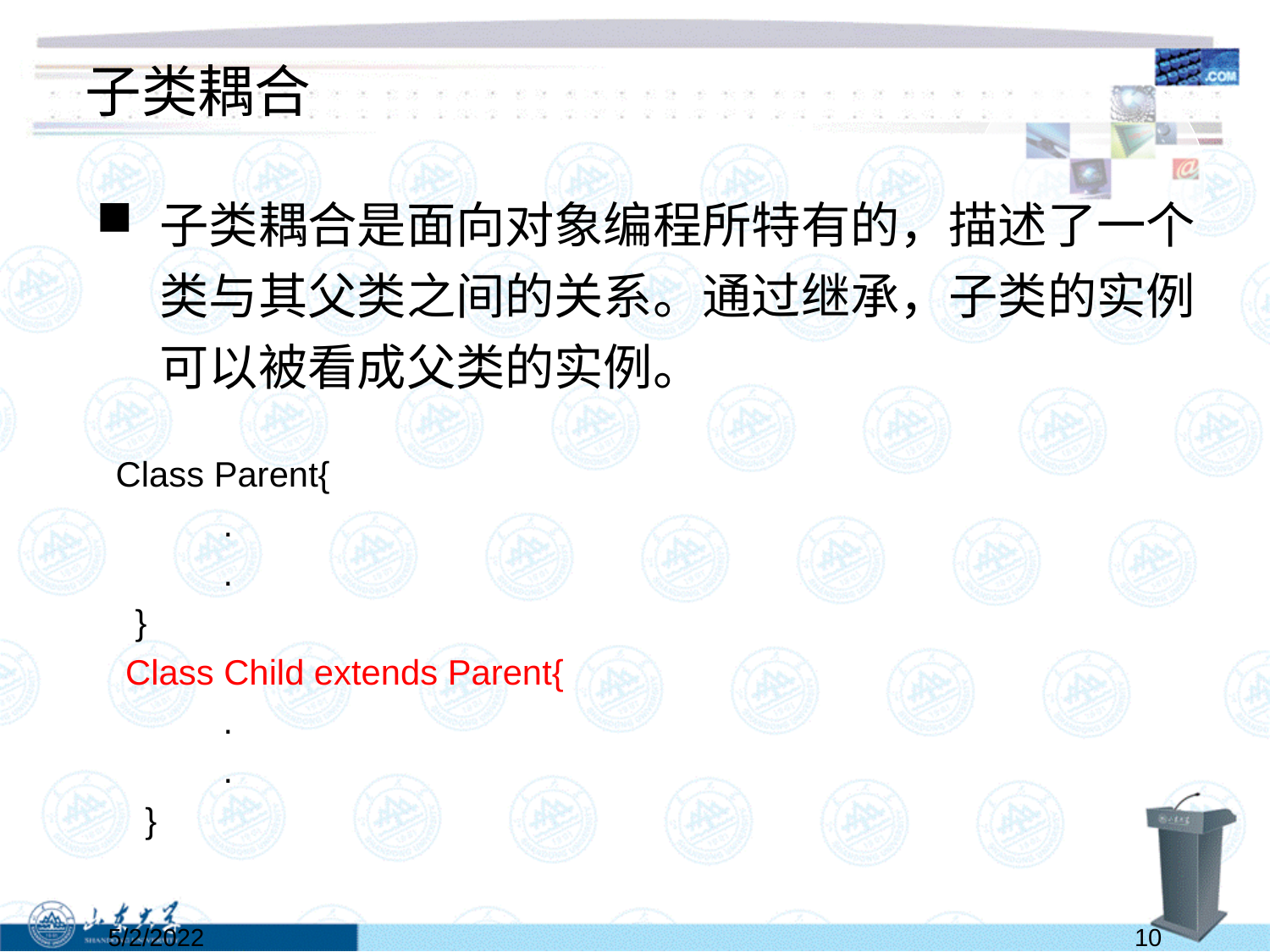

# 子类耦合
子类耦合是面向对象编程所特有的，描述了一个类与其父类之间的关系。通过继承，子类的实例可以被看成父类的实例。

  Class Parent{
  	.
	.
    }
   Class Child extends Parent{
	.
	.
     }

5/2/2022
10